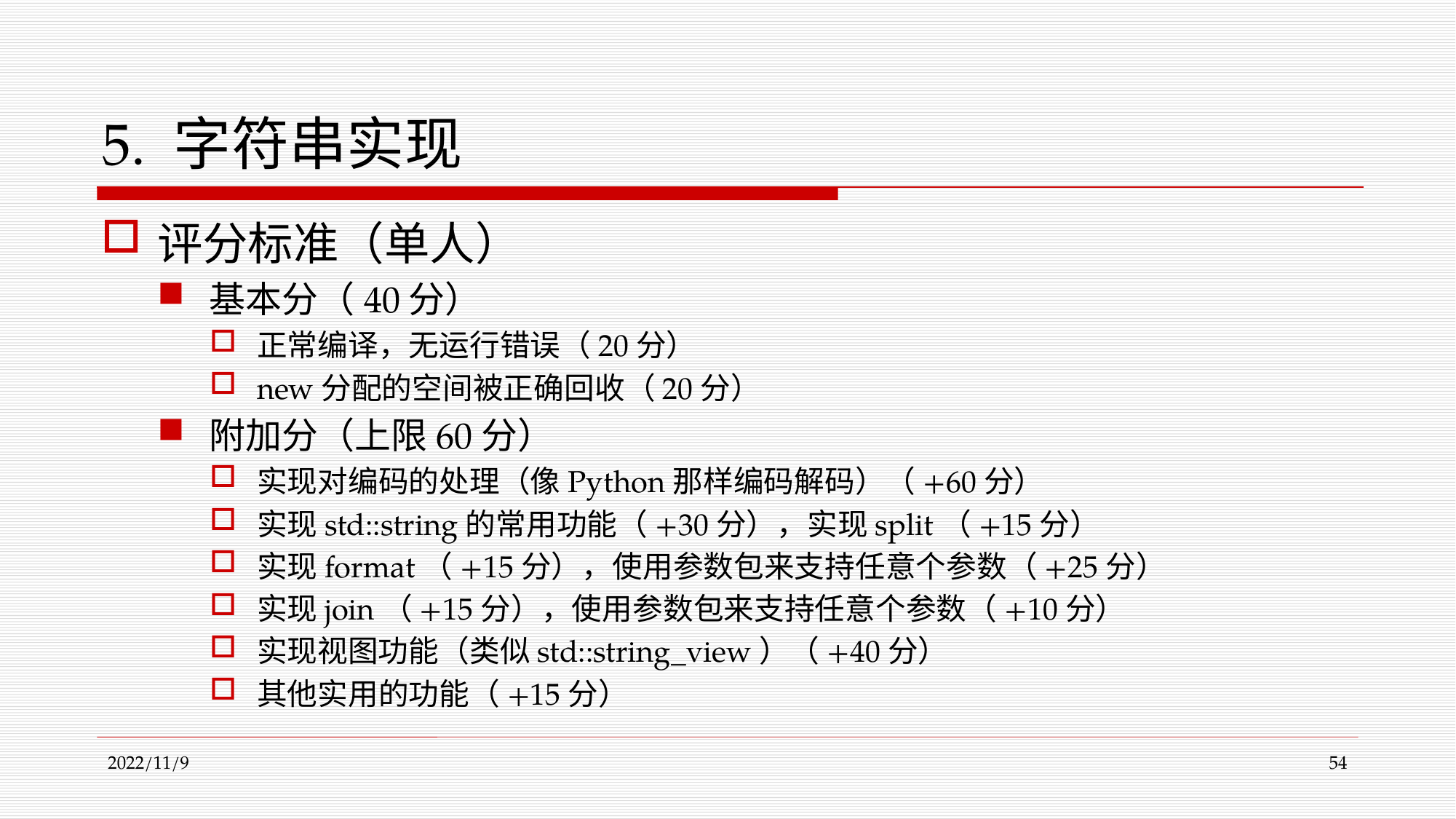

# 5. 字符串实现
评分标准（单人）
基本分（40分）
正常编译，无运行错误（20分）
new分配的空间被正确回收（20分）
附加分（上限60分）
实现对编码的处理（像Python那样编码解码）（+60分）
实现std::string的常用功能（+30分），实现split（+15分）
实现format（+15分），使用参数包来支持任意个参数（+25分）
实现join（+15分），使用参数包来支持任意个参数（+10分）
实现视图功能（类似std::string_view）（+40分）
其他实用的功能（+15分）
2022/11/9
54